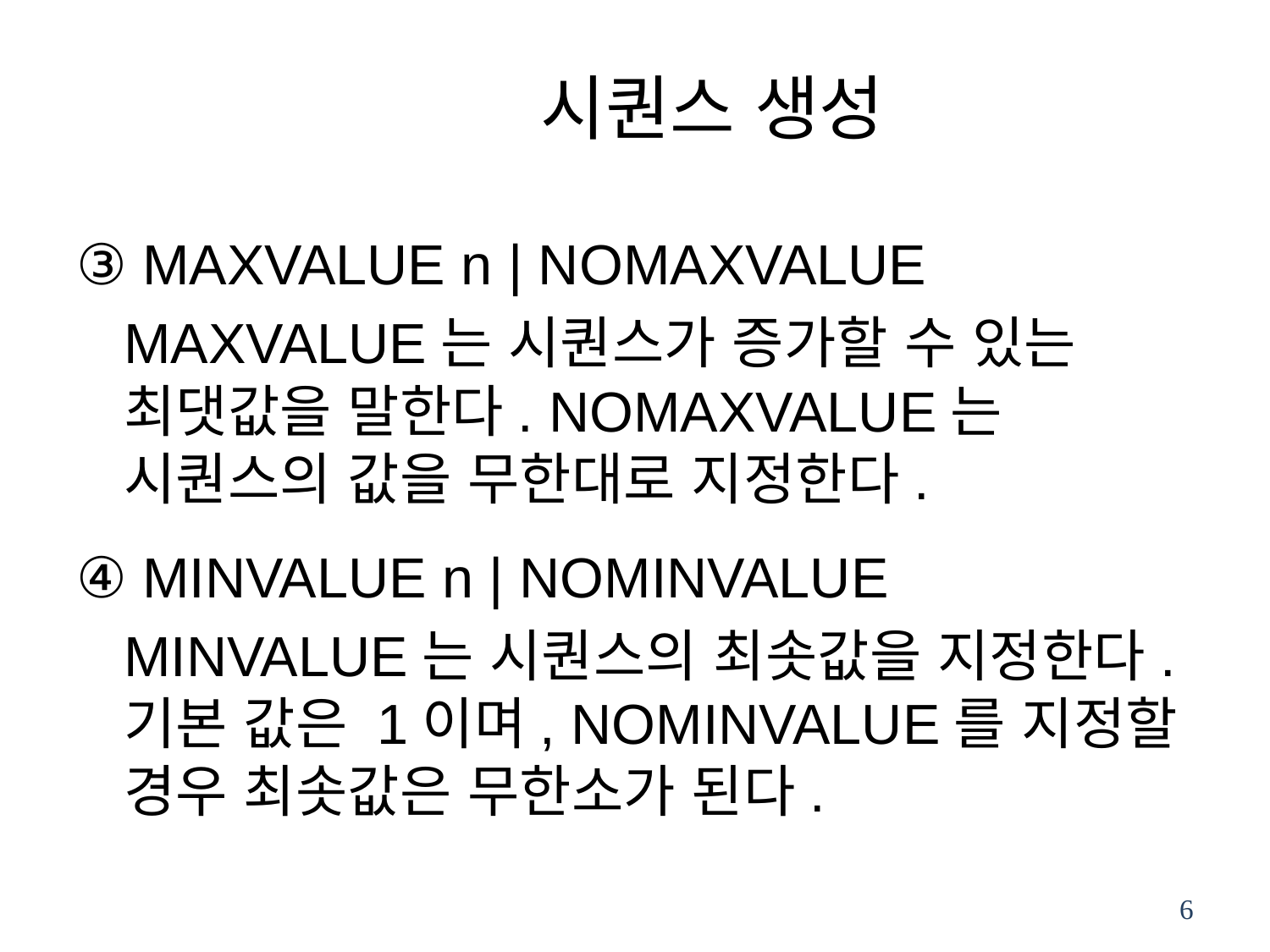

# 시퀀스 생성
③ MAXVALUE n | NOMAXVALUE
	MAXVALUE는 시퀀스가 증가할 수 있는 최댓값을 말한다. NOMAXVALUE는 시퀀스의 값을 무한대로 지정한다.

④ MINVALUE n | NOMINVALUE
	MINVALUE는 시퀀스의 최솟값을 지정한다. 기본 값은 1이며, NOMINVALUE를 지정할 경우 최솟값은 무한소가 된다.

6